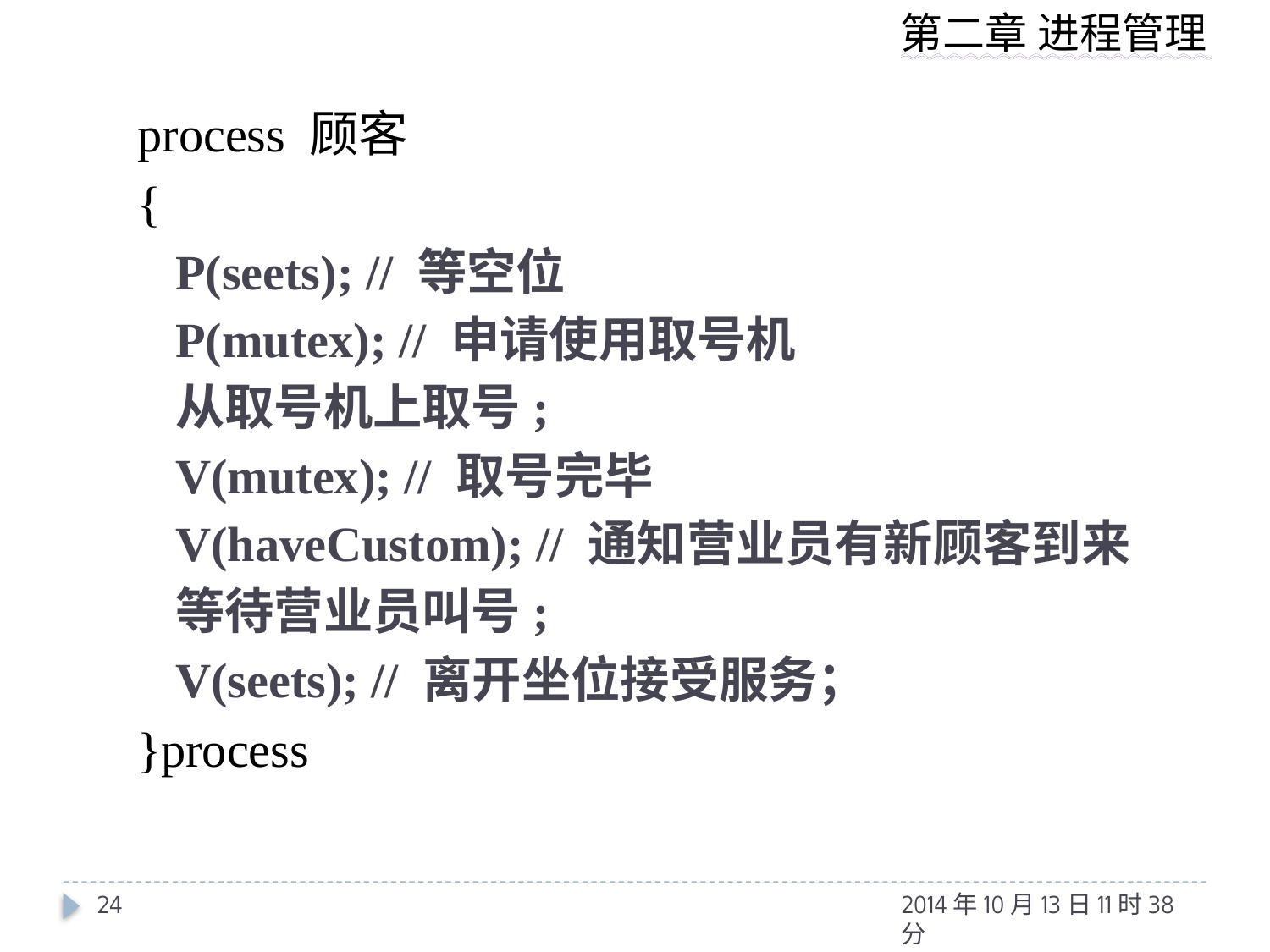

process 顾客
{
P(seets); // 等空位
P(mutex); // 申请使用取号机
从取号机上取号;
V(mutex); // 取号完毕
V(haveCustom); // 通知营业员有新顾客到来
等待营业员叫号;
V(seets); // 离开坐位接受服务；
}process

24
2014年10月13日11时38分